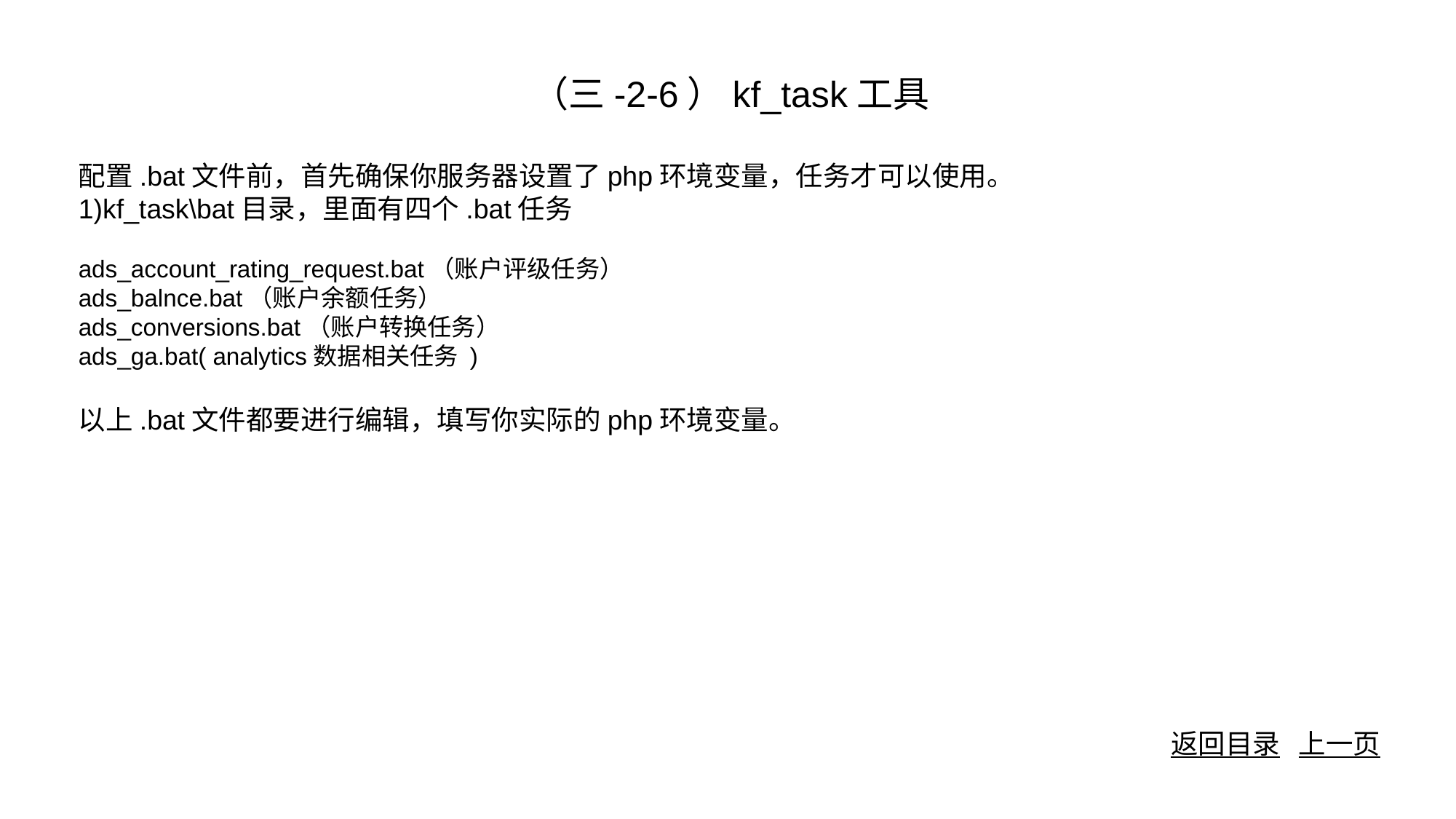

（三-2-6）kf_task工具
配置.bat文件前，首先确保你服务器设置了php环境变量，任务才可以使用。
1)kf_task\bat目录，里面有四个.bat任务

ads_account_rating_request.bat（账户评级任务）
ads_balnce.bat（账户余额任务）
ads_conversions.bat（账户转换任务）
ads_ga.bat( analytics数据相关任务 )

以上.bat文件都要进行编辑，填写你实际的php环境变量。
返回目录   上一页